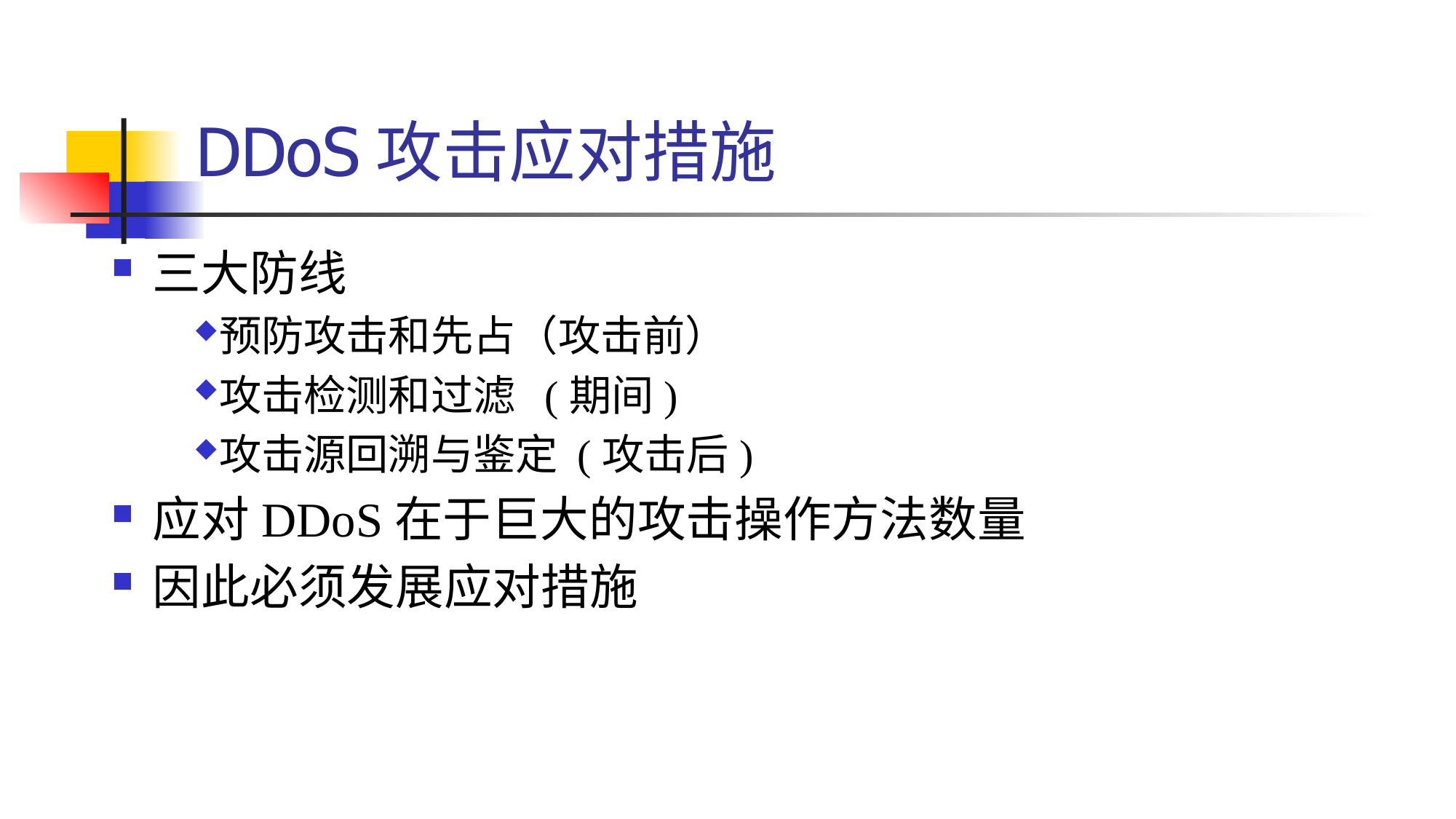

# DDoS攻击应对措施
三大防线
预防攻击和先占（攻击前）
攻击检测和过滤  (期间)
攻击源回溯与鉴定 (攻击后)
应对DDoS在于巨大的攻击操作方法数量
因此必须发展应对措施